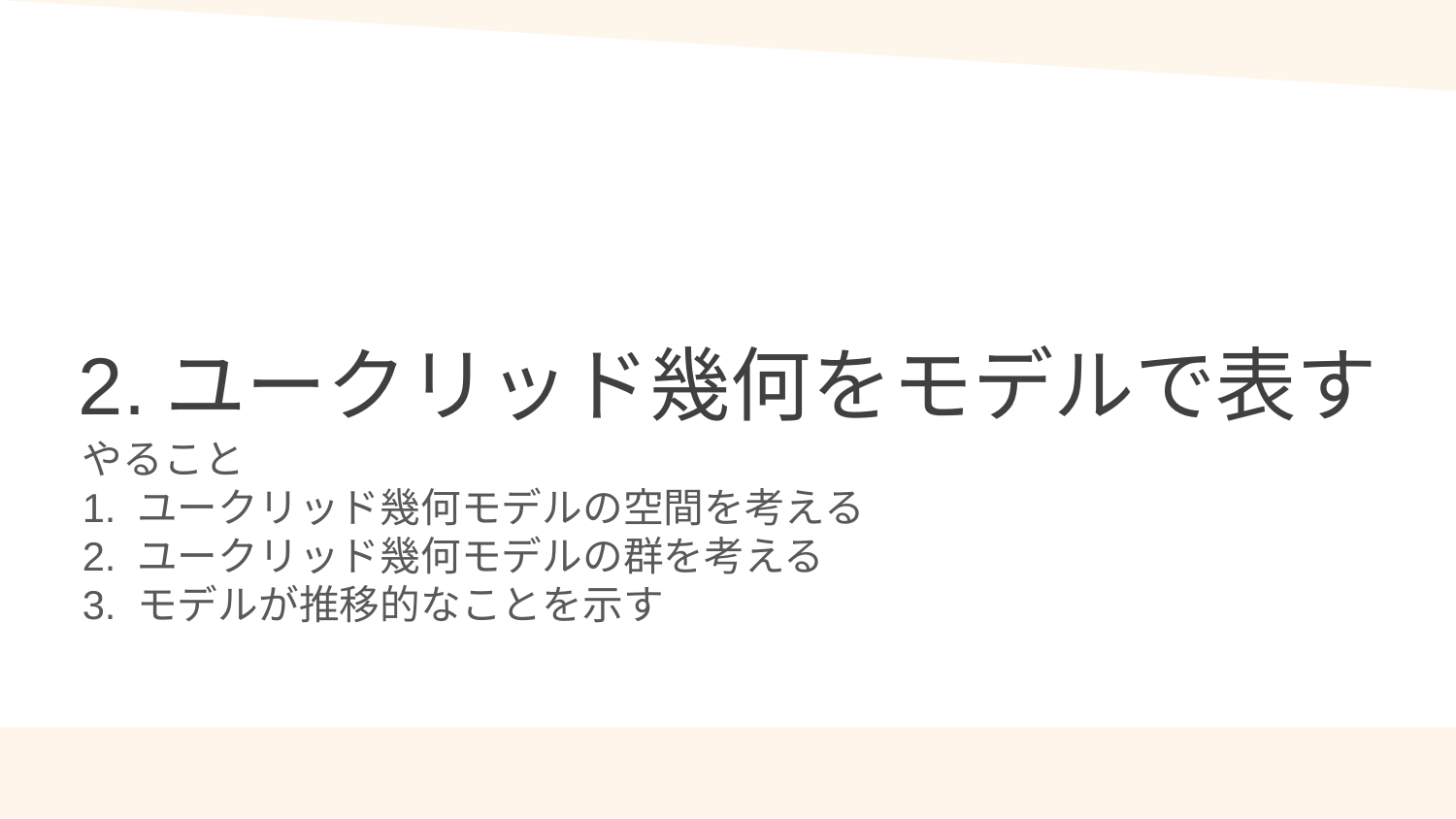

# 2.ユークリッド幾何をモデルで表す
やること
1. ユークリッド幾何モデルの空間を考える
2. ユークリッド幾何モデルの群を考える
3. モデルが推移的なことを示す